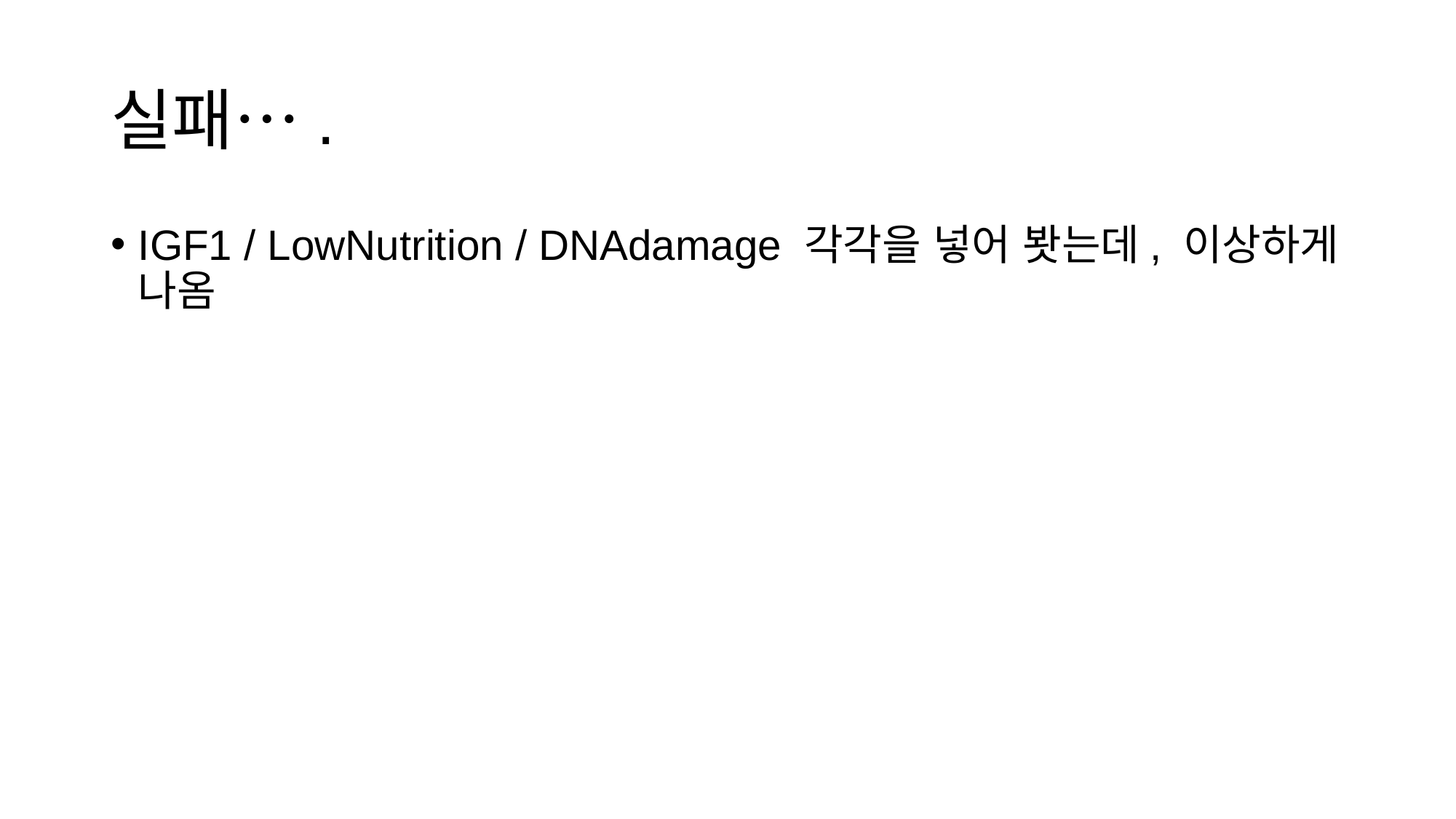

# 실패….
IGF1 / LowNutrition / DNAdamage 각각을 넣어 봣는데, 이상하게 나옴